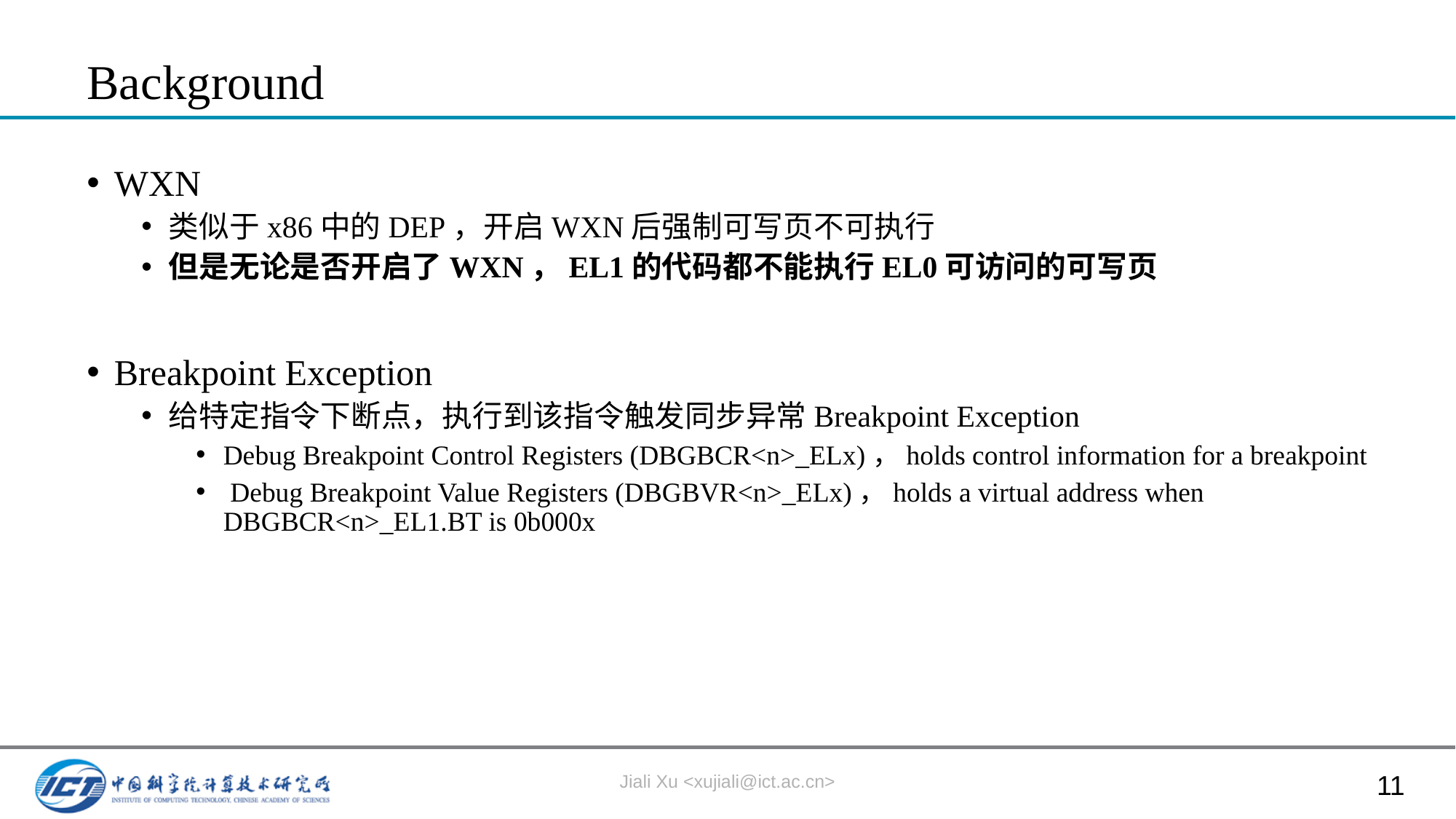

# Background
WXN
类似于x86中的DEP，开启WXN后强制可写页不可执行
但是无论是否开启了WXN，EL1的代码都不能执行EL0可访问的可写页

Breakpoint Exception
给特定指令下断点，执行到该指令触发同步异常Breakpoint Exception
Debug Breakpoint Control Registers (DBGBCR<n>_ELx)，holds control information for a breakpoint
 Debug Breakpoint Value Registers (DBGBVR<n>_ELx)，holds a virtual address when DBGBCR<n>_EL1.BT is 0b000x
Jiali Xu <xujiali@ict.ac.cn>
11